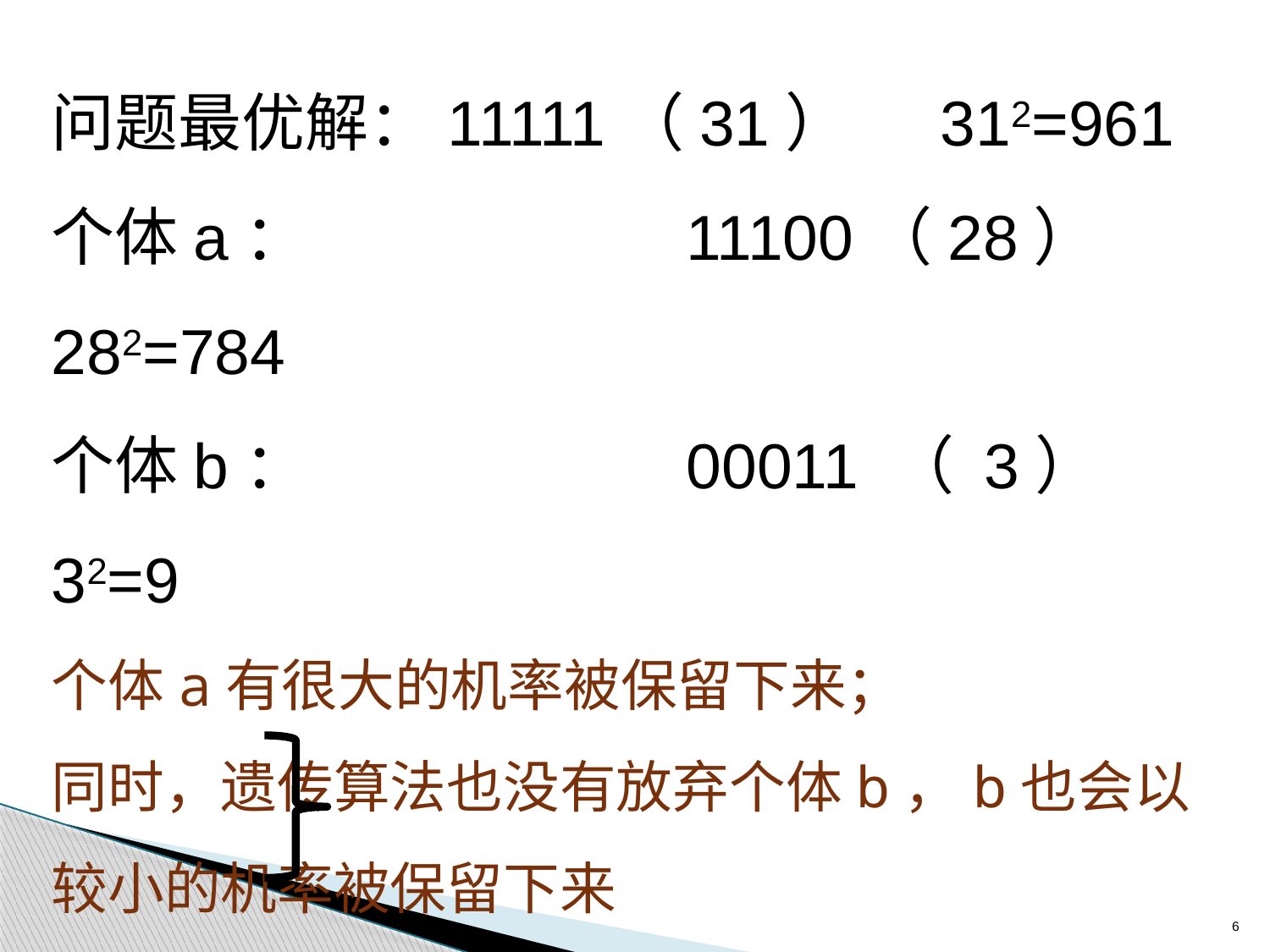

问题最优解：11111（31）	312=961
个体a：			11100（28） 	282=784
个体b：			00011 （ 3）	  32=9
个体a有很大的机率被保留下来；
同时，遗传算法也没有放弃个体b，b也会以较小的机率被保留下来
11100			11111		√
00011			00000

6